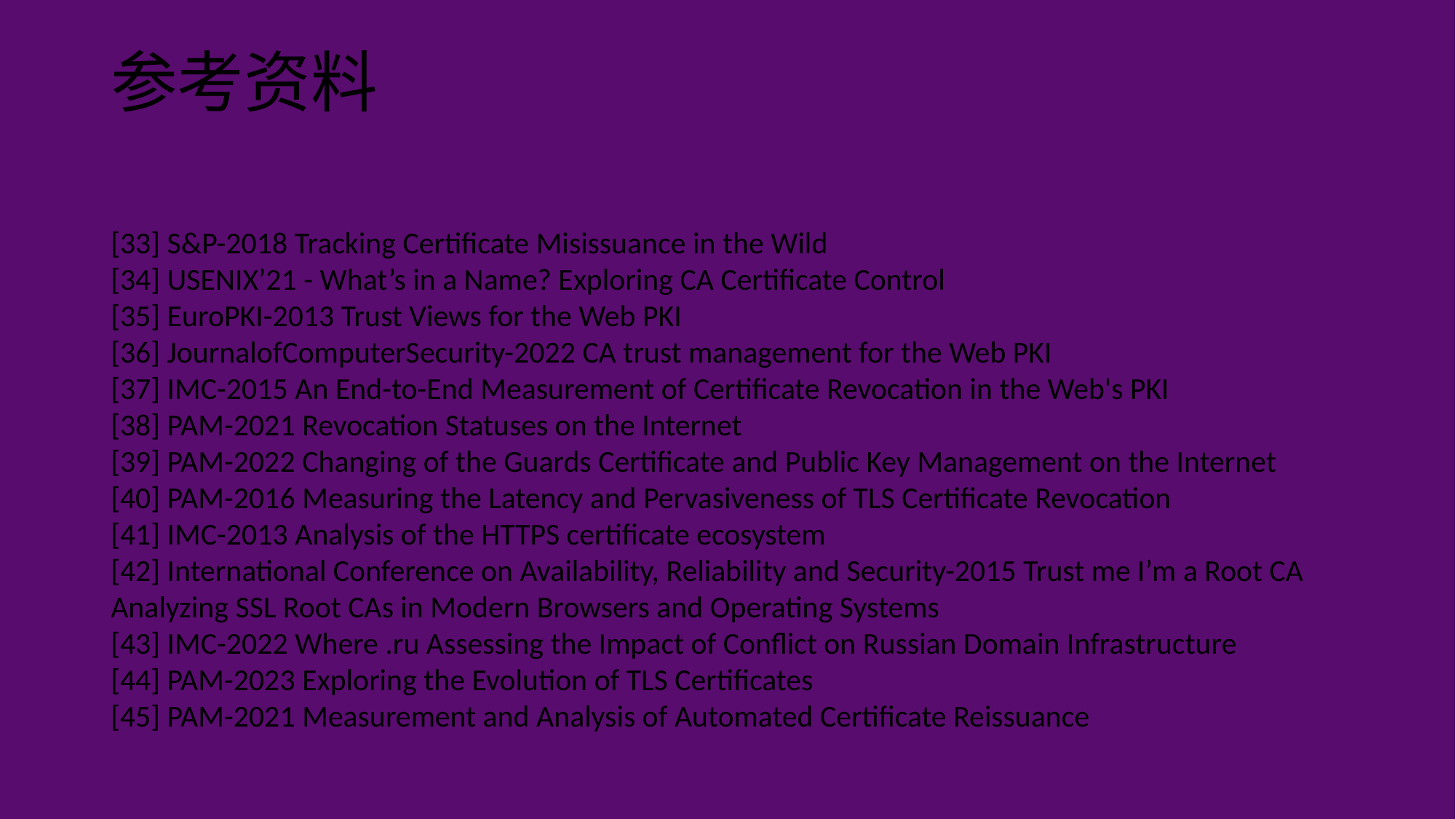

# 参考资料
[33] S&P-2018 Tracking Certificate Misissuance in the Wild
[34] USENIX’21 - What’s in a Name? Exploring CA Certificate Control
[35] EuroPKI-2013 Trust Views for the Web PKI
[36] JournalofComputerSecurity-2022 CA trust management for the Web PKI
[37] IMC-2015 An End-to-End Measurement of Certificate Revocation in the Web's PKI
[38] PAM-2021 Revocation Statuses on the Internet
[39] PAM-2022 Changing of the Guards Certificate and Public Key Management on the Internet
[40] PAM-2016 Measuring the Latency and Pervasiveness of TLS Certificate Revocation
[41] IMC-2013 Analysis of the HTTPS certificate ecosystem
[42] International Conference on Availability, Reliability and Security-2015 Trust me I’m a Root CA Analyzing SSL Root CAs in Modern Browsers and Operating Systems
[43] IMC-2022 Where .ru Assessing the Impact of Conflict on Russian Domain Infrastructure
[44] PAM-2023 Exploring the Evolution of TLS Certificates
[45] PAM-2021 Measurement and Analysis of Automated Certificate Reissuance